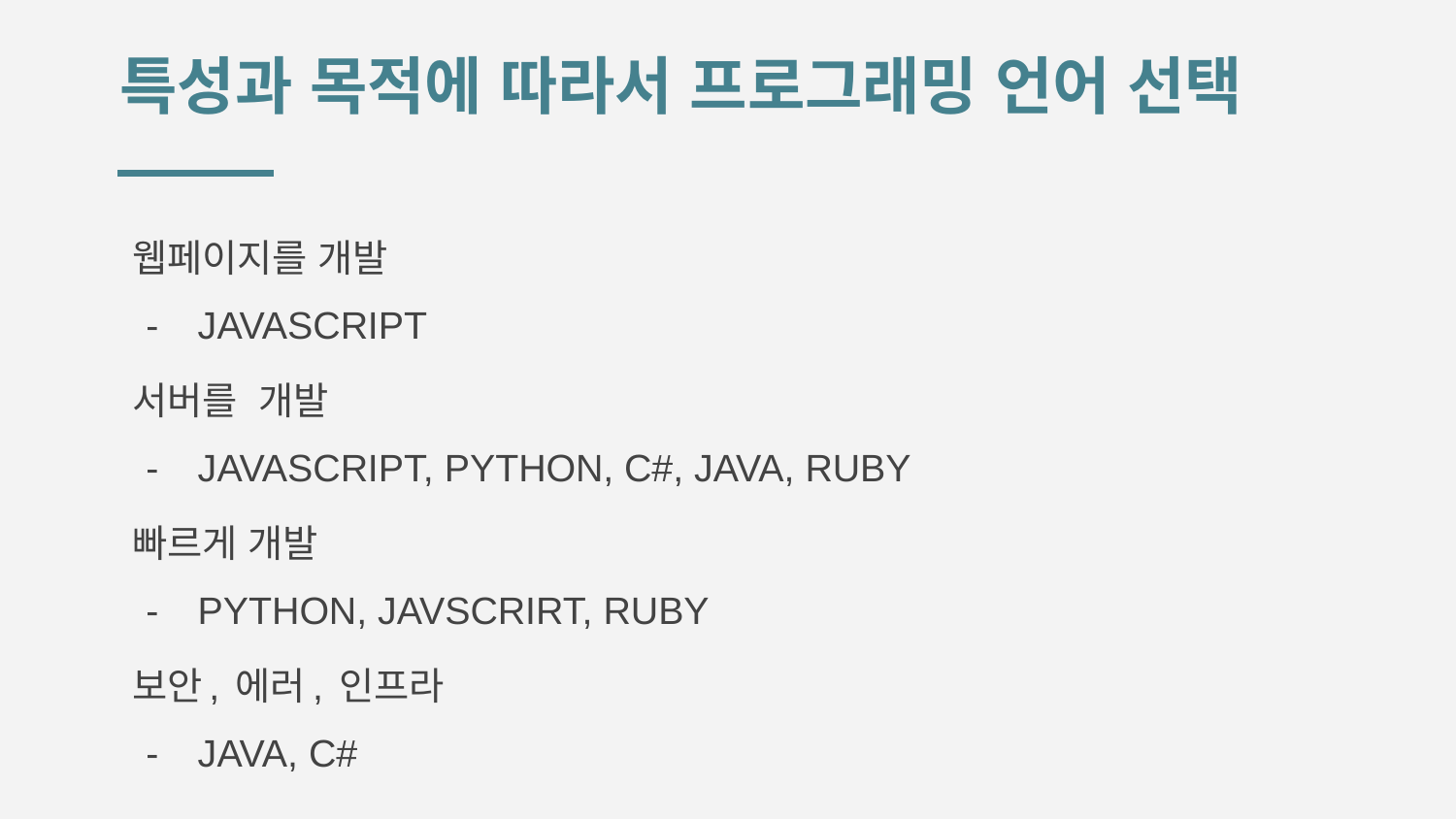

# 특성과 목적에 따라서 프로그래밍 언어 선택
웹페이지를 개발
JAVASCRIPT
서버를  개발
JAVASCRIPT, PYTHON, C#, JAVA, RUBY
빠르게 개발
PYTHON, JAVSCRIRT, RUBY
보안, 에러, 인프라
JAVA, C#